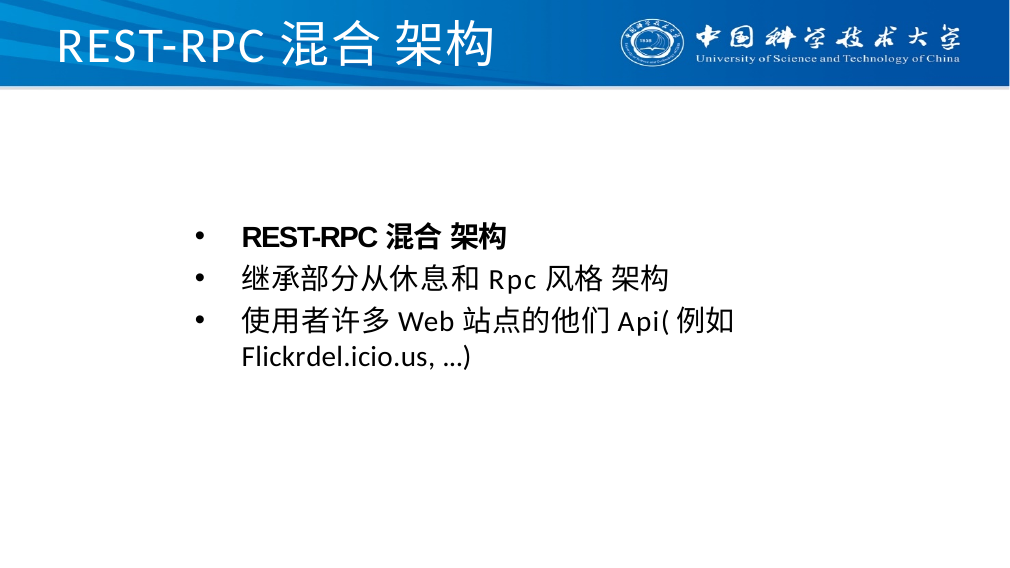

# REST-RPC混合 架构
REST-RPC混合 架构
继承部分从休息和Rpc风格 架构
使用者许多Web站点的他们Api(例如Flickrdel.icio.us, ...)